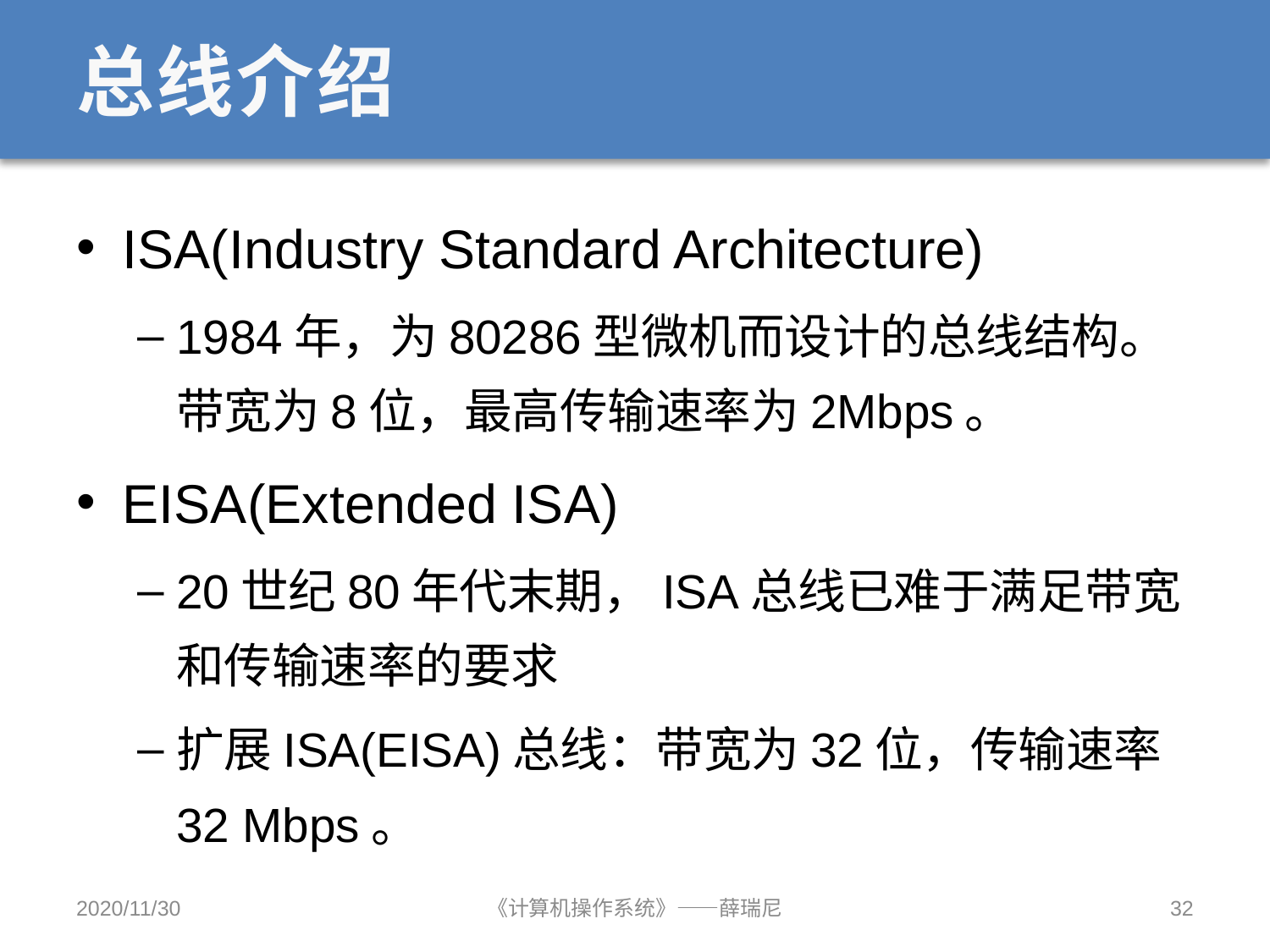

# 总线介绍
ISA(Industry Standard Architecture)
1984年，为80286型微机而设计的总线结构。带宽为8位，最高传输速率为2Mbps。
EISA(Extended ISA)
20世纪80年代末期，ISA总线已难于满足带宽和传输速率的要求
扩展ISA(EISA)总线：带宽为32位，传输速率32 Mbps。

2020/11/30
《计算机操作系统》——薛瑞尼
32